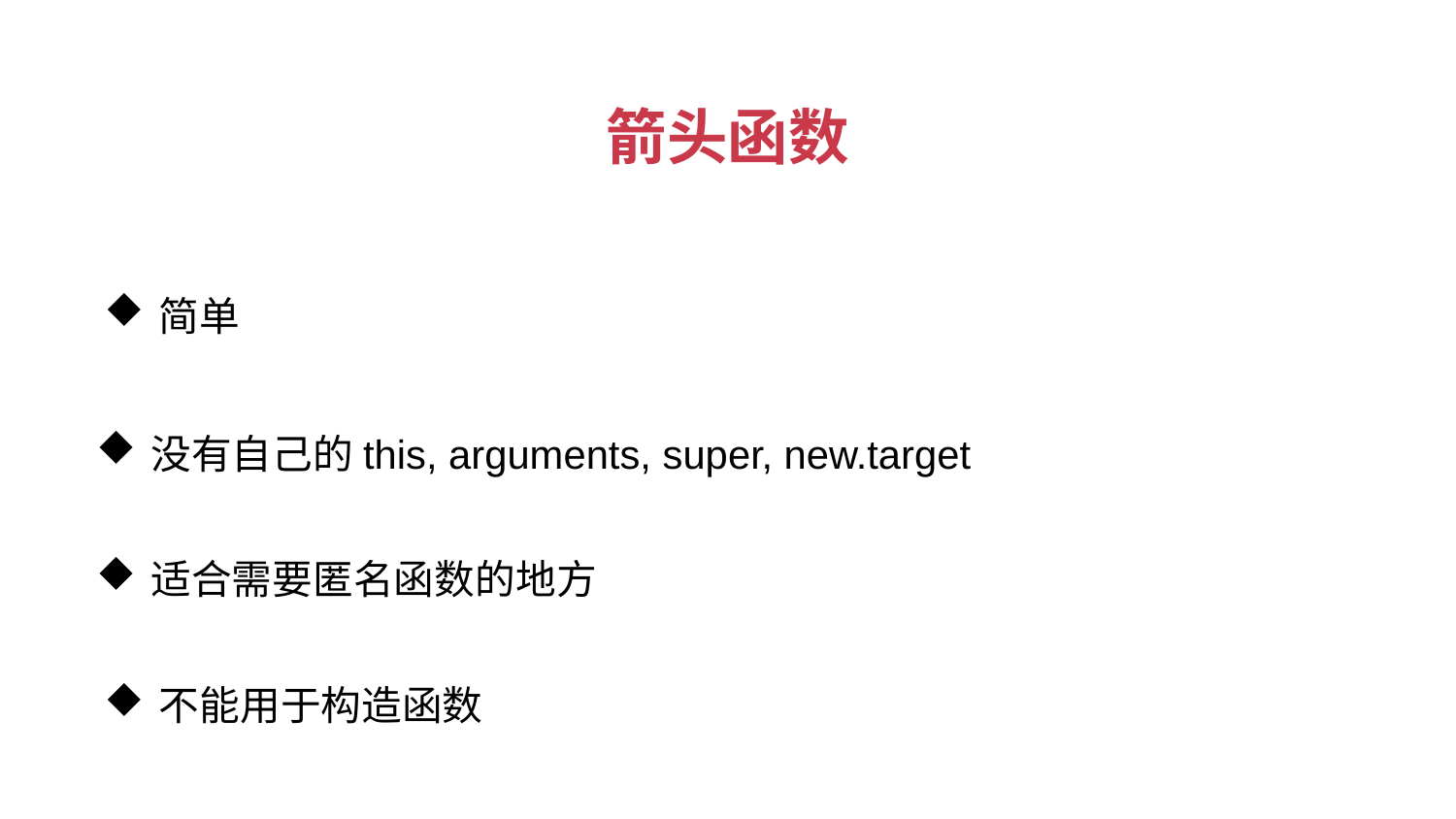

箭头函数
简单
没有自己的this, arguments, super, new.target
适合需要匿名函数的地方
不能用于构造函数